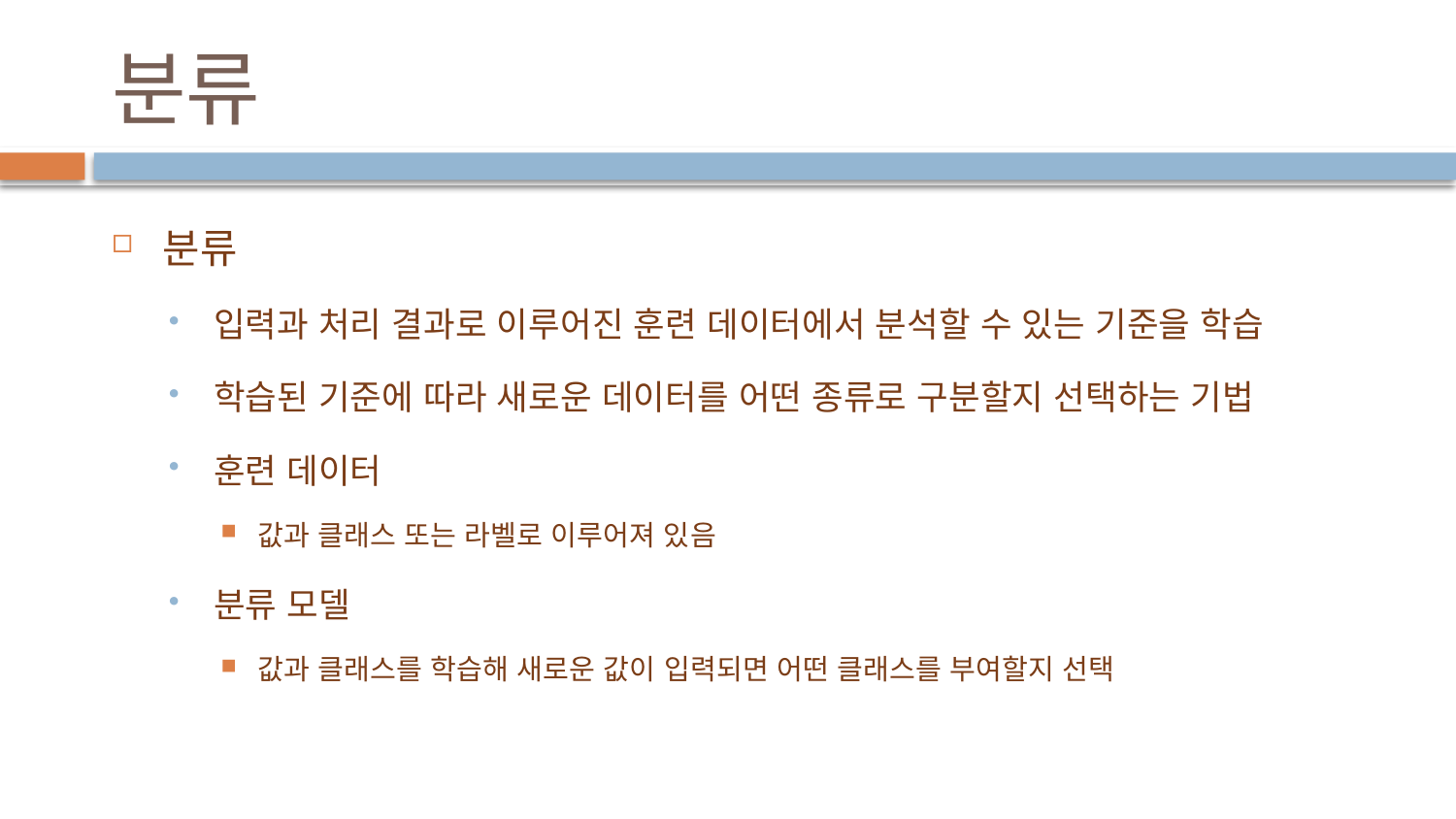

# 분류
분류
입력과 처리 결과로 이루어진 훈련 데이터에서 분석할 수 있는 기준을 학습
학습된 기준에 따라 새로운 데이터를 어떤 종류로 구분할지 선택하는 기법
훈련 데이터
값과 클래스 또는 라벨로 이루어져 있음
분류 모델
값과 클래스를 학습해 새로운 값이 입력되면 어떤 클래스를 부여할지 선택